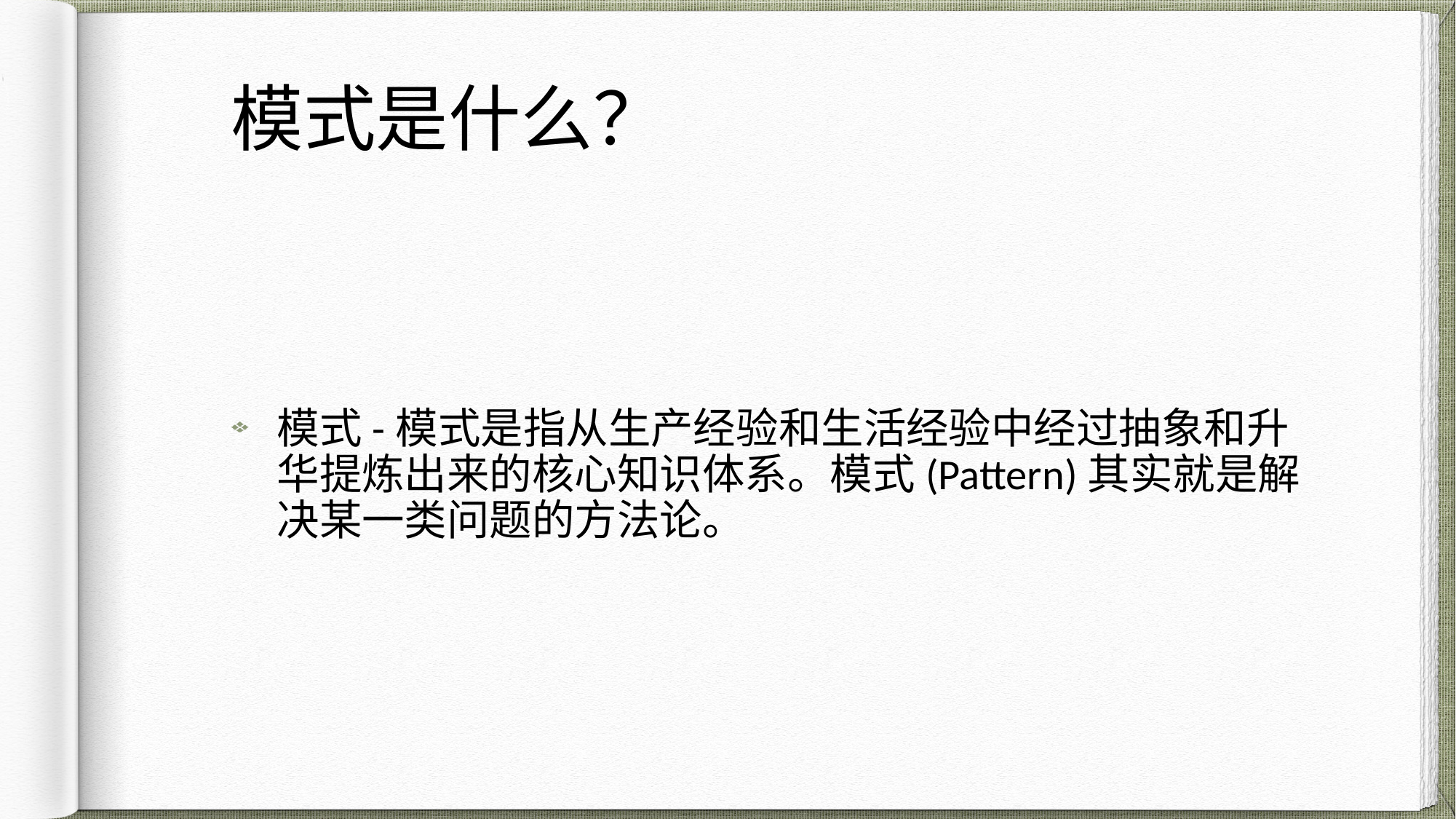

# 模式是什么？
模式-模式是指从生产经验和生活经验中经过抽象和升华提炼出来的核心知识体系。模式(Pattern)其实就是解决某一类问题的方法论。